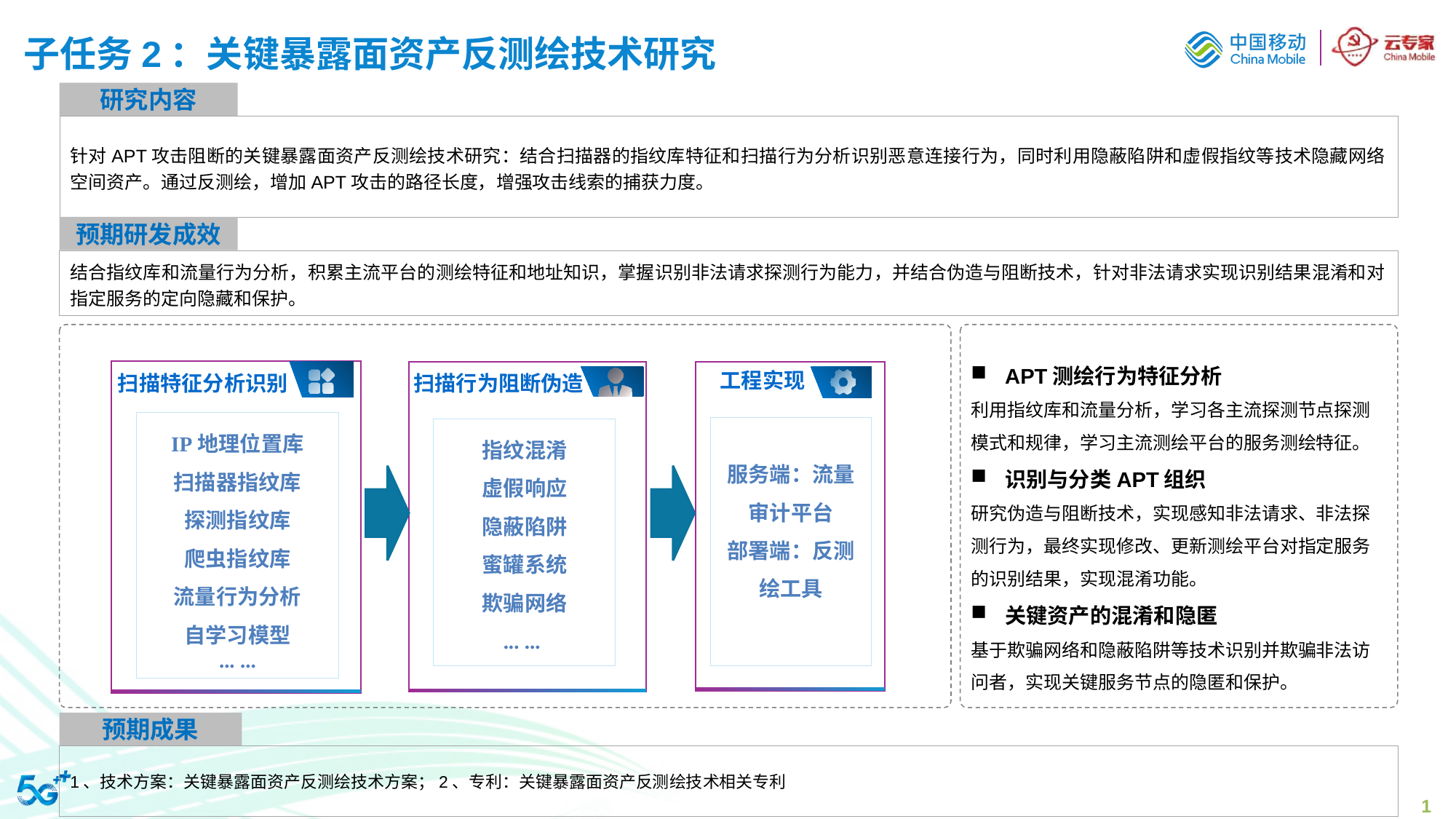

# 子任务2：关键暴露面资产反测绘技术研究
研究内容
针对APT攻击阻断的关键暴露面资产反测绘技术研究：结合扫描器的指纹库特征和扫描行为分析识别恶意连接行为，同时利用隐蔽陷阱和虚假指纹等技术隐藏网络空间资产。通过反测绘，增加APT攻击的路径长度，增强攻击线索的捕获力度。

预期研发成效
结合指纹库和流量行为分析，积累主流平台的测绘特征和地址知识，掌握识别非法请求探测行为能力，并结合伪造与阻断技术，针对非法请求实现识别结果混淆和对指定服务的定向隐藏和保护。

APT测绘行为特征分析
利用指纹库和流量分析，学习各主流探测节点探测模式和规律，学习主流测绘平台的服务测绘特征。
识别与分类APT组织
研究伪造与阻断技术，实现感知非法请求、非法探测行为，最终实现修改、更新测绘平台对指定服务的识别结果，实现混淆功能。
关键资产的混淆和隐匿
基于欺骗网络和隐蔽陷阱等技术识别并欺骗非法访问者，实现关键服务节点的隐匿和保护。

工程实现

扫描特征分析识别
扫描行为阻断伪造

IP地理位置库
扫描器指纹库
探测指纹库
爬虫指纹库
流量行为分析
自学习模型
... ...

服务端：流量审计平台
部署端：反测绘工具

指纹混淆
虚假响应
隐蔽陷阱
蜜罐系统
欺骗网络
... ...

预期成果
1、技术方案：关键暴露面资产反测绘技术方案；2、专利：关键暴露面资产反测绘技术相关专利